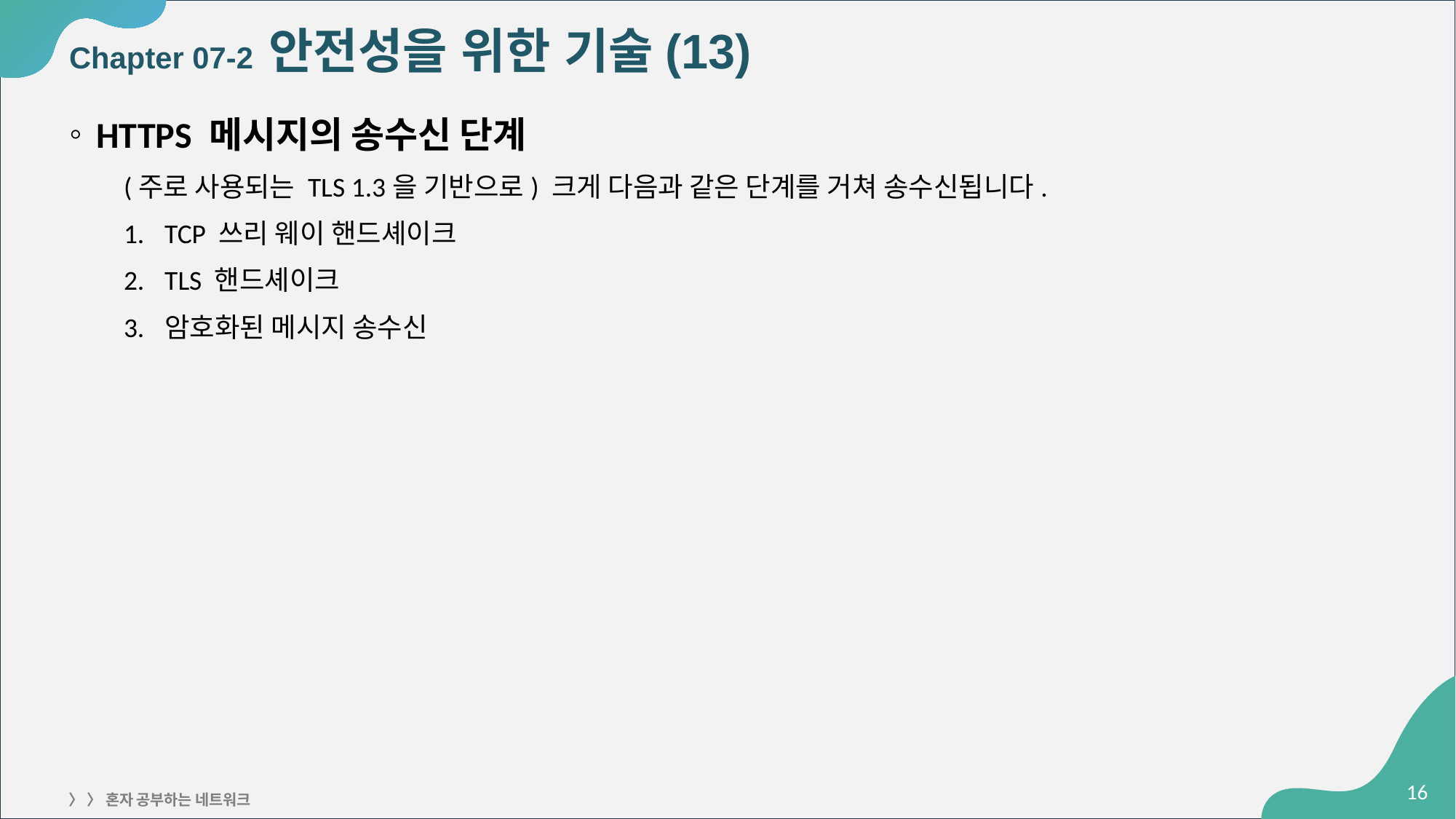

# Chapter 07-2 안전성을 위한 기술(13)
HTTPS 메시지의 송수신 단계
(주로 사용되는 TLS 1.3을 기반으로) 크게 다음과 같은 단계를 거쳐 송수신됩니다.
TCP 쓰리 웨이 핸드셰이크
TLS 핸드셰이크
암호화된 메시지 송수신
16
〉 〉 혼자 공부하는 네트워크